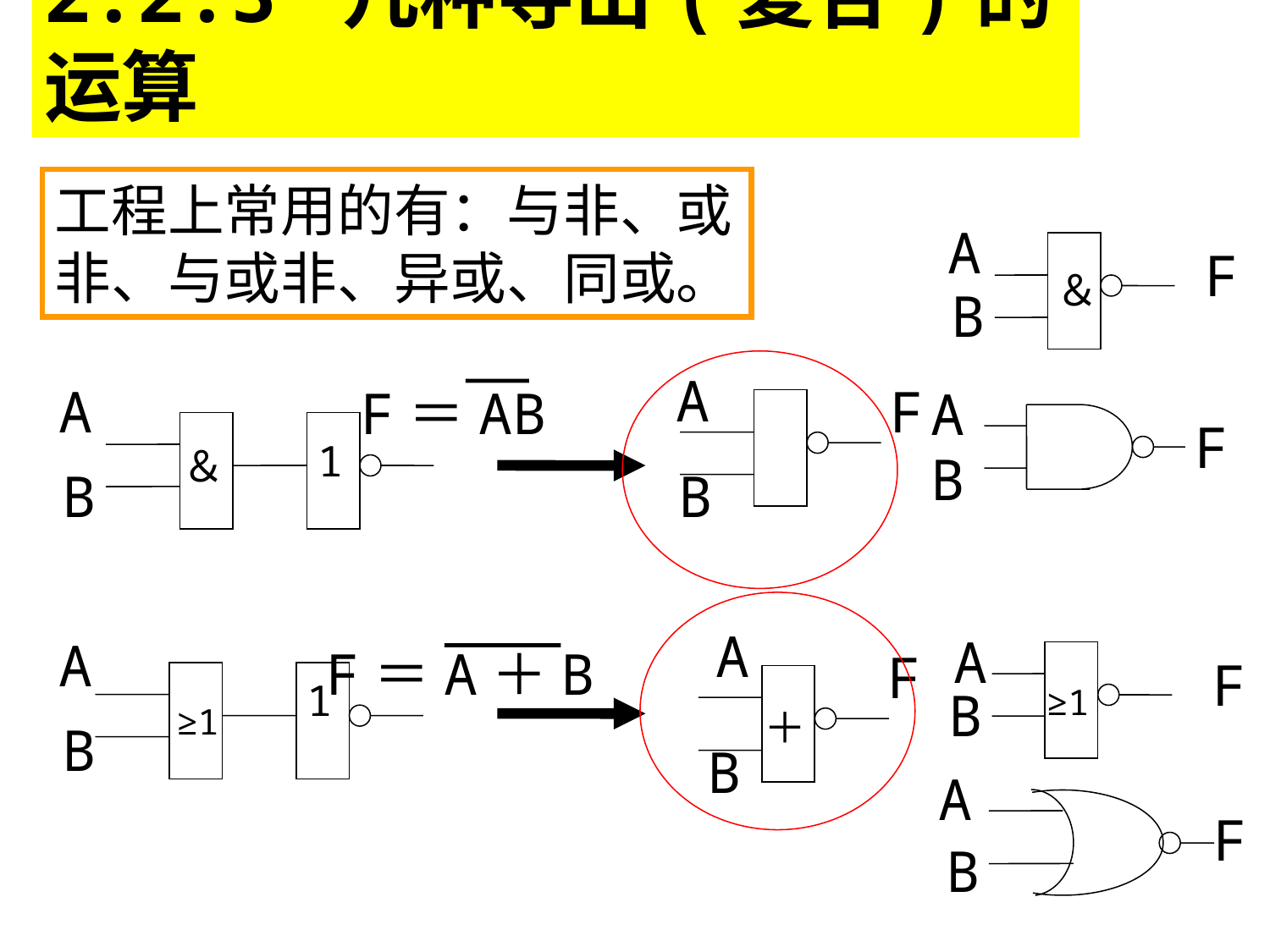

2.2.3 几种导出(复合)的运算
工程上常用的有：与非、或非、与或非、异或、同或。
 A

 F
 ＆
 B

 A
 F

 B

A

F

B

 A

1
＆

 B

F＝AB

 A
 ＋
 F

 B

 A

 F
 B

≥1

A

F

B

 A

1

≥1

 B

F＝A＋B

25